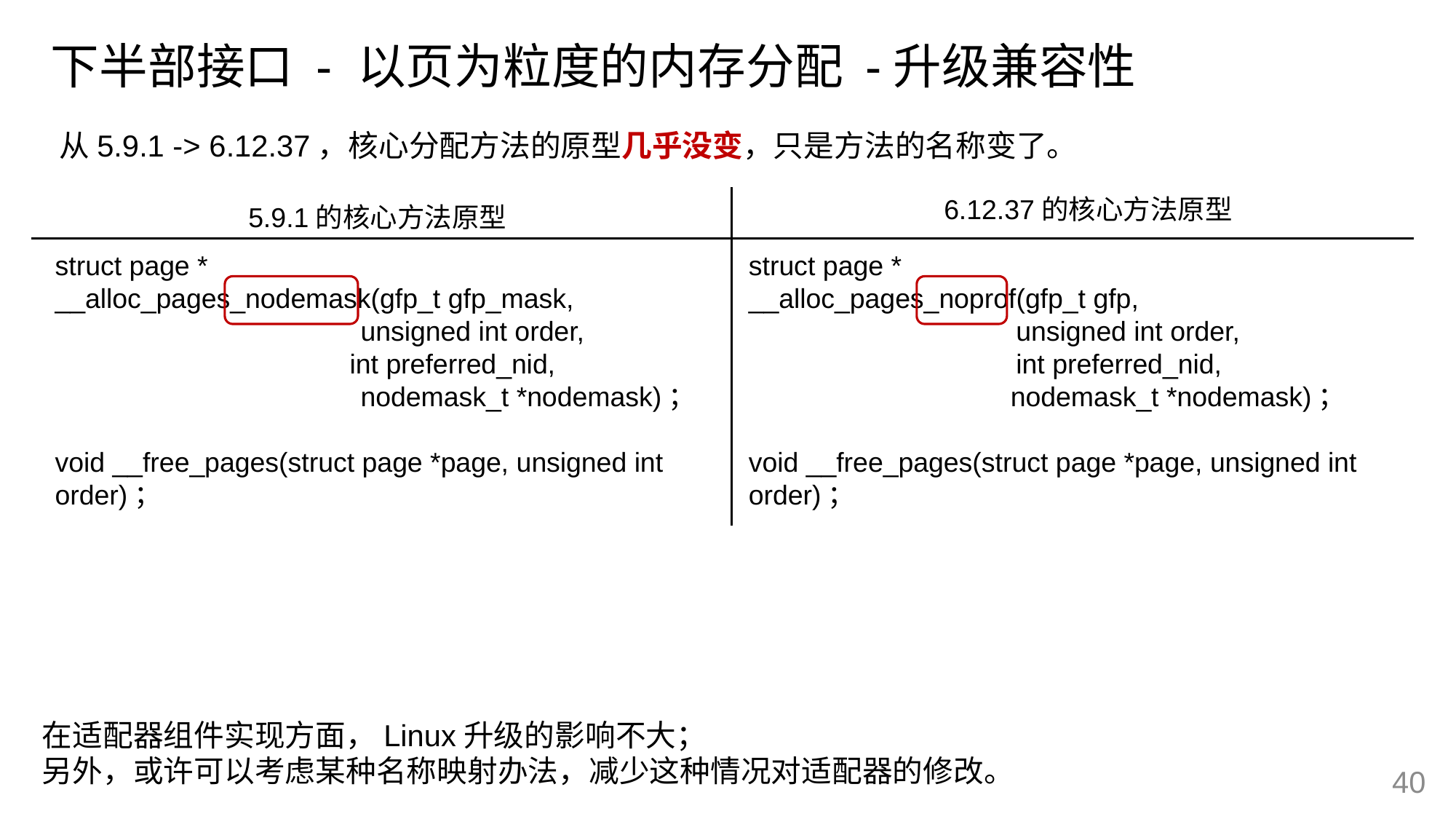

下半部接口 - 以页为粒度的内存分配 -升级兼容性
从5.9.1 -> 6.12.37，核心分配方法的原型几乎没变，只是方法的名称变了。
6.12.37的核心方法原型
5.9.1的核心方法原型
struct page *
__alloc_pages_nodemask(gfp_t gfp_mask,
                                        unsigned int order,
		          int preferred_nid,
                                        nodemask_t *nodemask)；

void __free_pages(struct page *page, unsigned int order)；
struct page *
__alloc_pages_noprof(gfp_t gfp,
                                   unsigned int order,
                                   int preferred_nid,
	                    nodemask_t *nodemask)；

void __free_pages(struct page *page, unsigned int order)；

在适配器组件实现方面，Linux升级的影响不大；
另外，或许可以考虑某种名称映射办法，减少这种情况对适配器的修改。
40